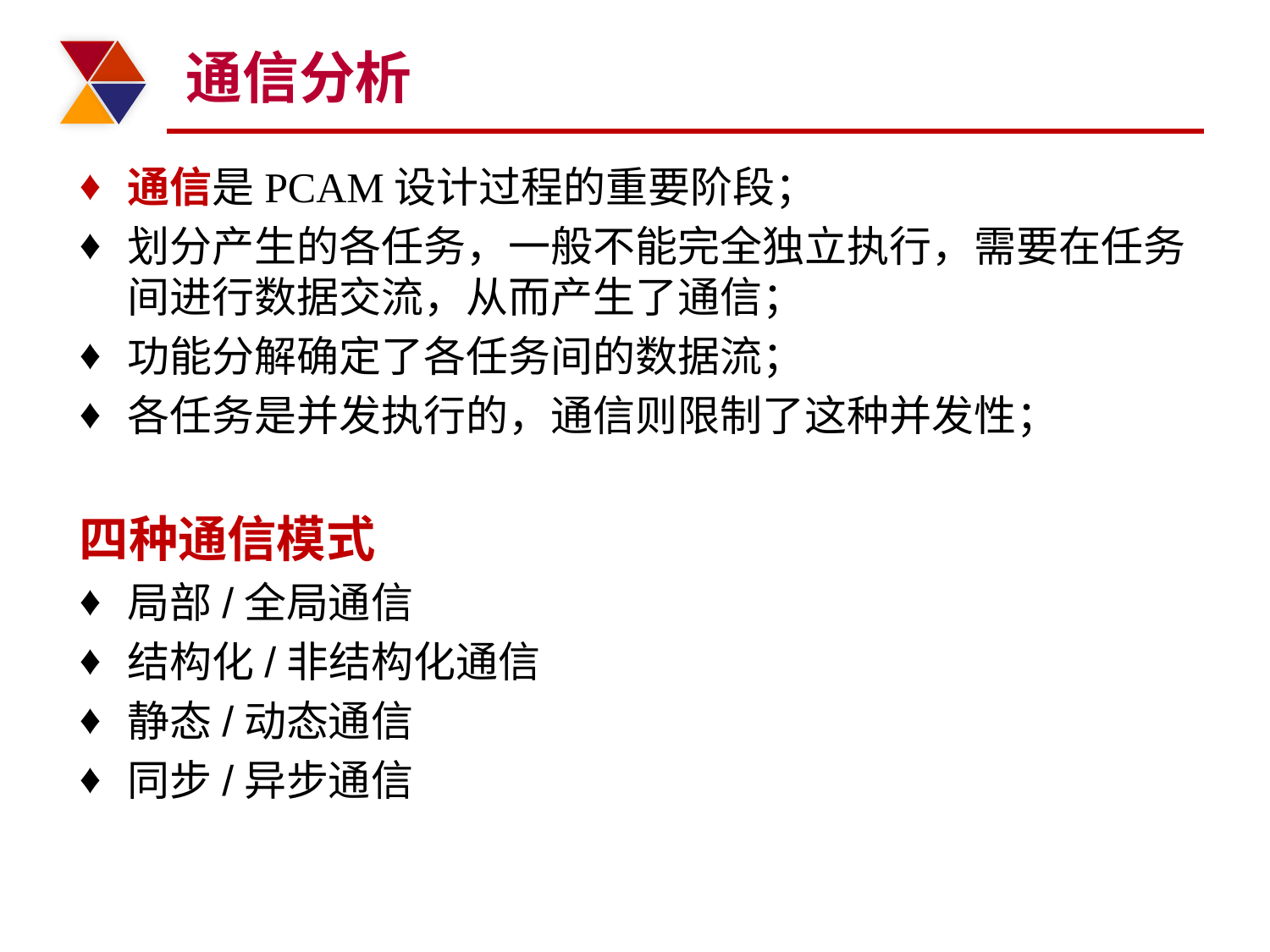

# 通信分析
通信是PCAM设计过程的重要阶段；
划分产生的各任务，一般不能完全独立执行，需要在任务间进行数据交流，从而产生了通信；
功能分解确定了各任务间的数据流；
各任务是并发执行的，通信则限制了这种并发性；

四种通信模式
局部/全局通信
结构化/非结构化通信
静态/动态通信
同步/异步通信